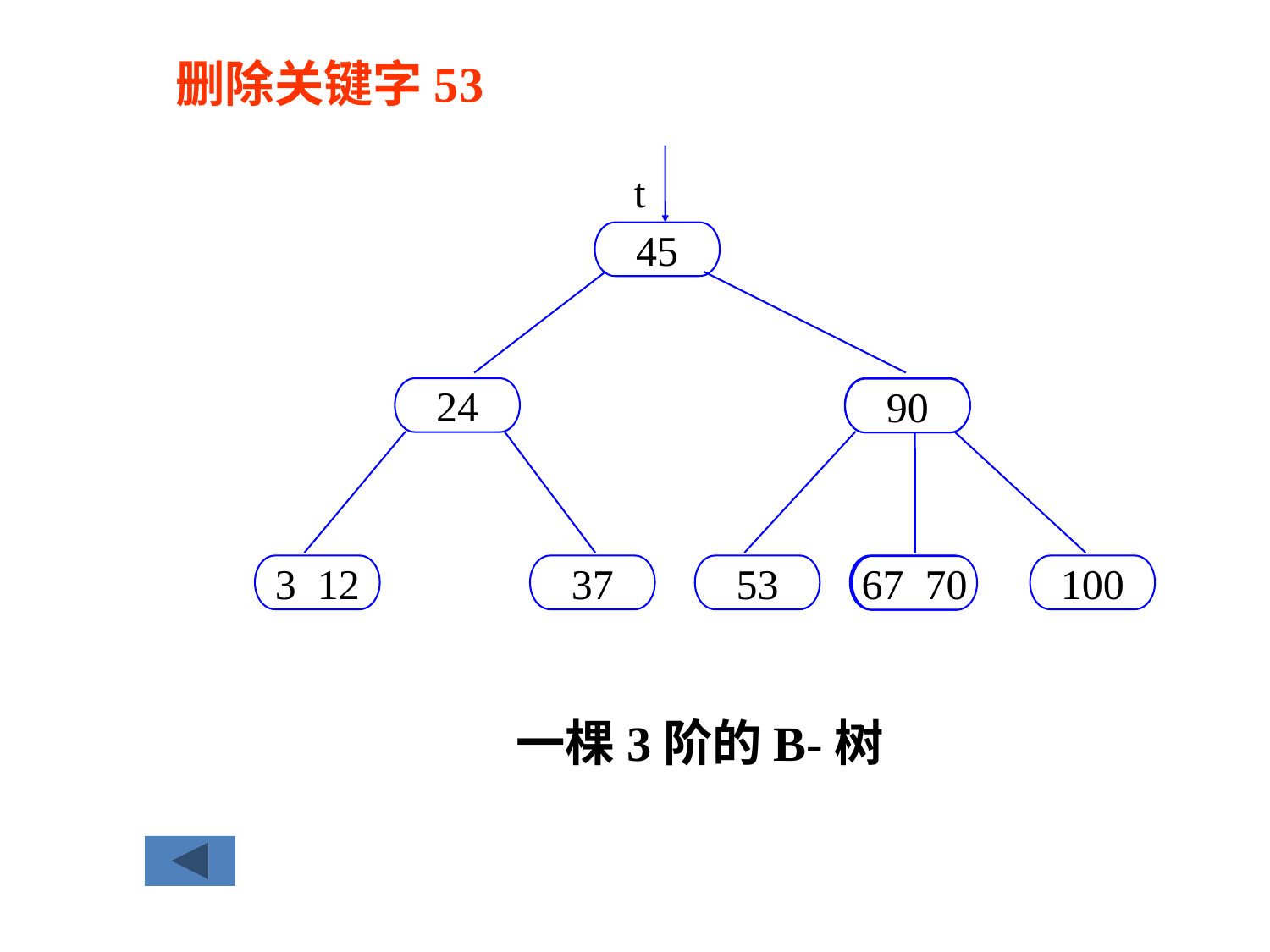

删除关键字53

t
45

24
53  90
67  90
90

3  12
37
53
67  70
100
70
67  70
一棵3阶的B-树